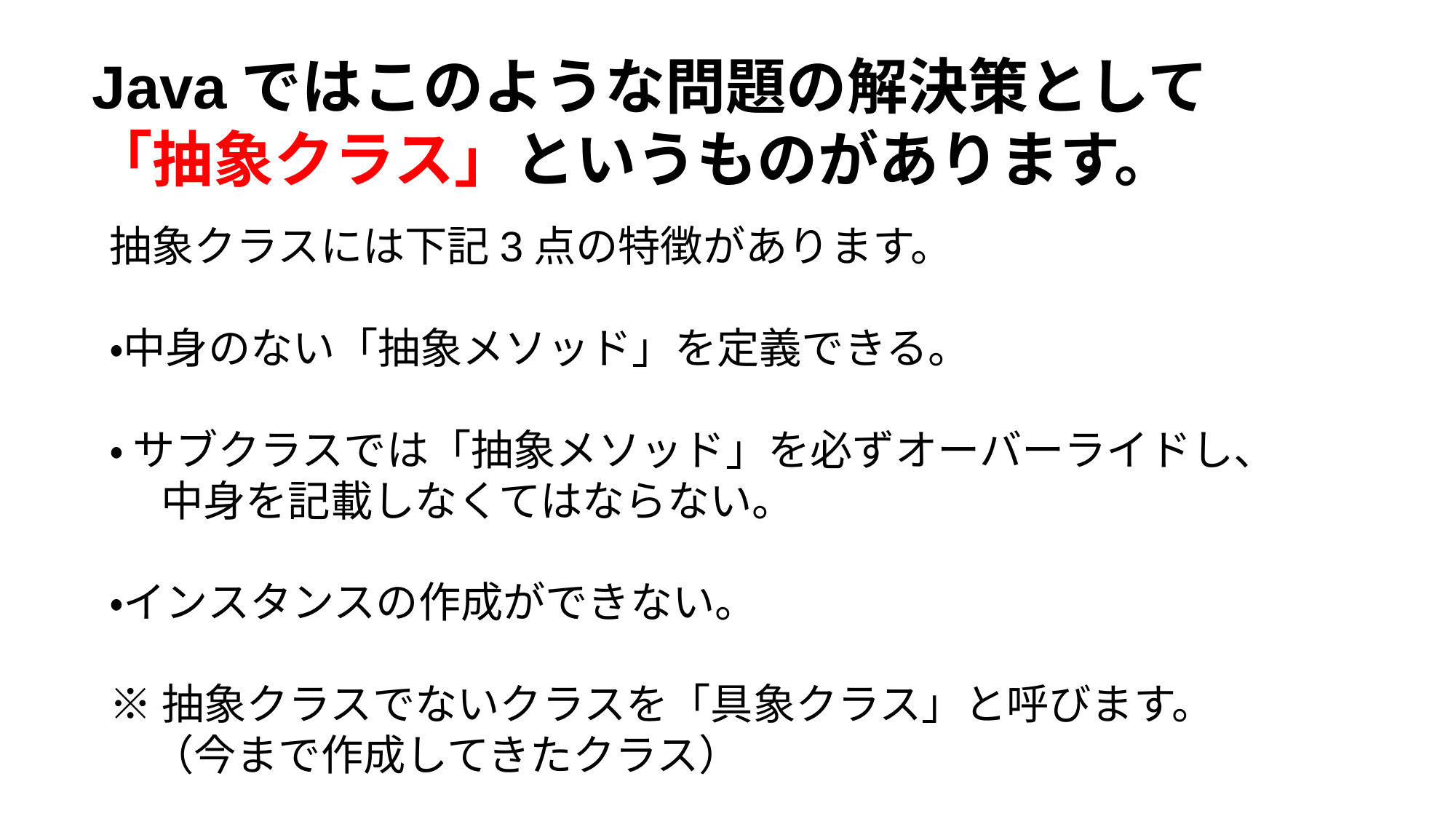

Javaではこのような問題の解決策として
「抽象クラス」というものがあります。
抽象クラスには下記3点の特徴があります。

・中身のない「抽象メソッド」を定義できる。

・ サブクラスでは「抽象メソッド」を必ずオーバーライドし、
　 中身を記載しなくてはならない。

・インスタンスの作成ができない。

※抽象クラスでないクラスを「具象クラス」と呼びます。
　（今まで作成してきたクラス）